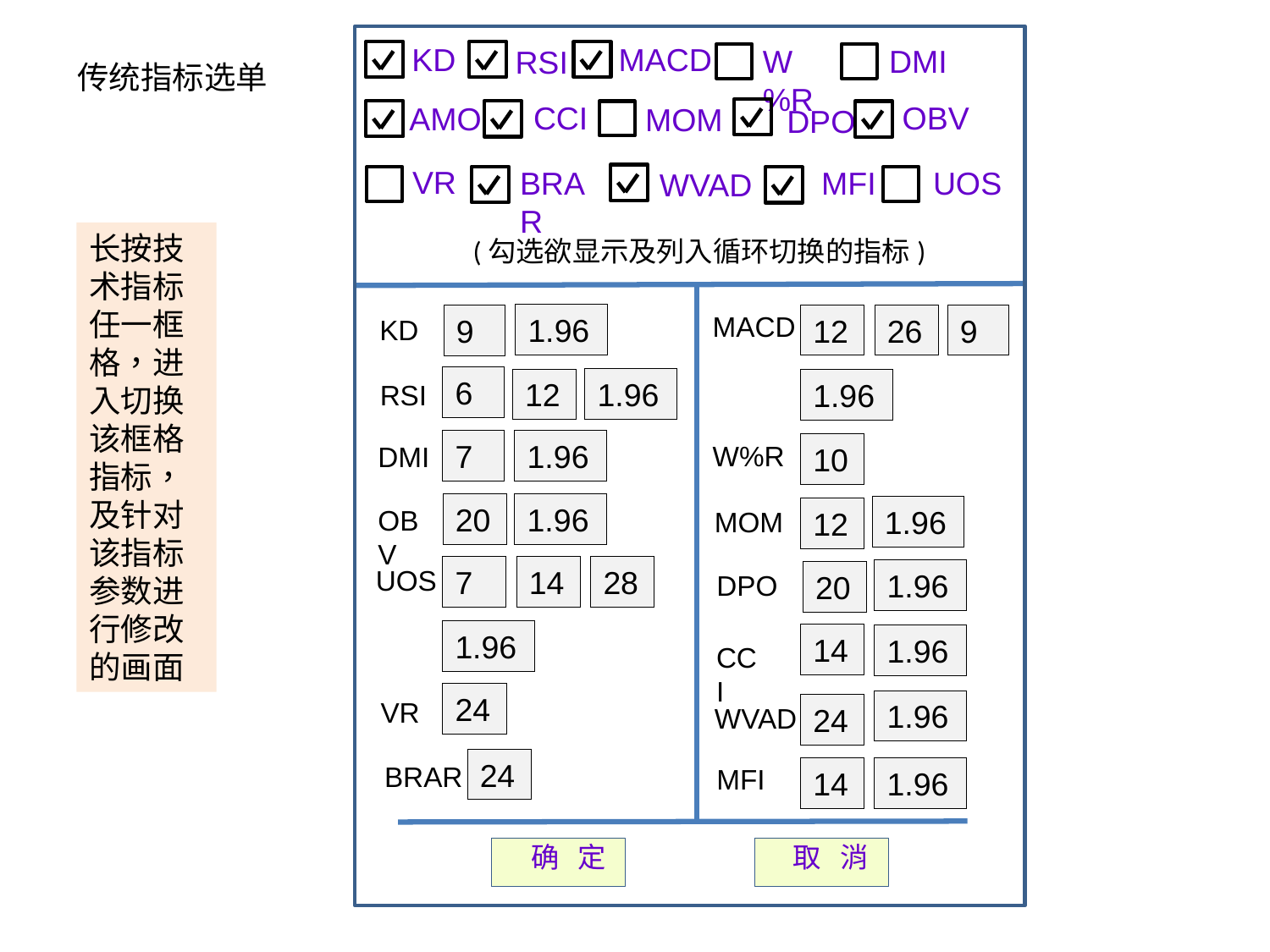

KD
MACD
W%R
DMI
RSI

传统指标选单
CCI
OBV
AMO
MOM
DPO

VR
MFI
BRAR
UOS
WVAD

长按技术指标任一框格，进入切换该框格指标，及针对该指标参数进行修改的画面
(勾选欲显示及列入循环切换的指标)
MACD
1.96
12
26
9
9
KD
6
1.96
12
1.96
RSI
7
1.96
W%R
DMI
10
20
1.96
1.96
OBV
12
MOM
7
14
28
UOS
1.96
20
DPO
1.96
14
1.96
CCI
24
VR
1.96
WVAD
24
24
BRAR
MFI
14
1.96
 确   定
 取   消